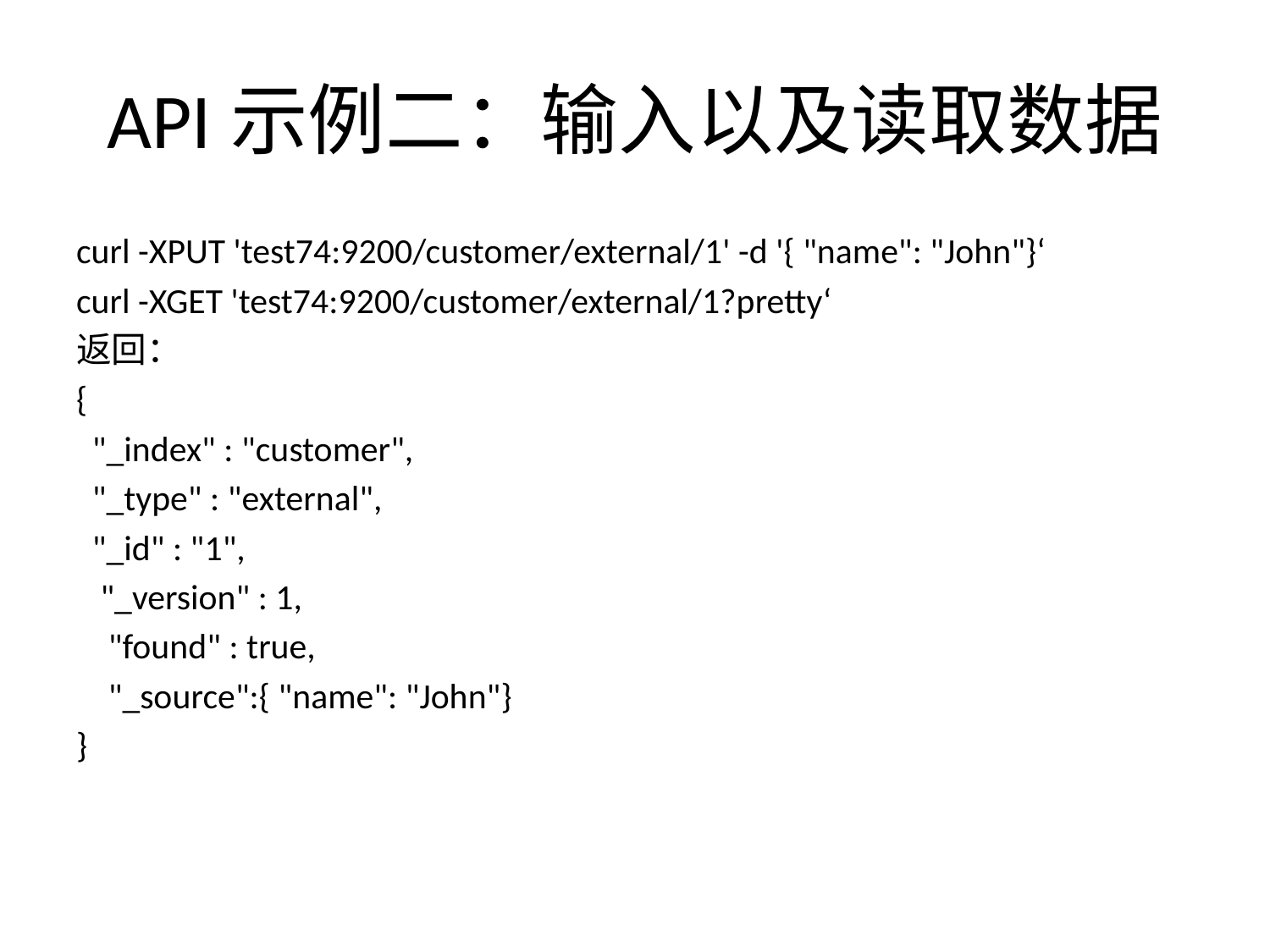

# API示例二：输入以及读取数据
curl -XPUT 'test74:9200/customer/external/1' -d '{ "name": "John"}‘
curl -XGET 'test74:9200/customer/external/1?pretty‘
返回：
{
  "_index" : "customer",
  "_type" : "external",
  "_id" : "1",
   "_version" : 1,
    "found" : true,
    "_source":{ "name": "John"}
}